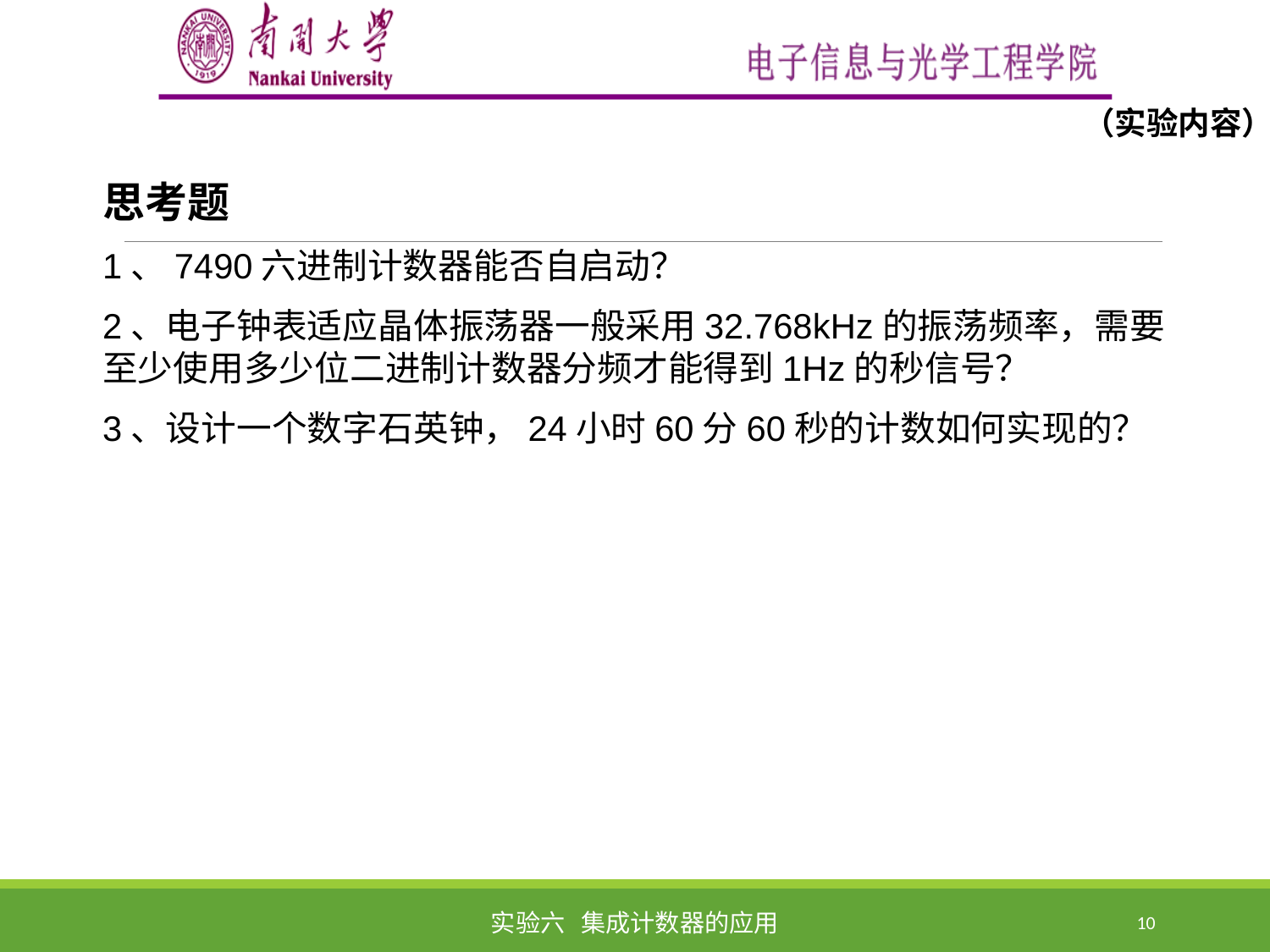

（实验内容）
思考题
1、7490六进制计数器能否自启动？
2、电子钟表适应晶体振荡器一般采用32.768kHz的振荡频率，需要至少使用多少位二进制计数器分频才能得到1Hz的秒信号？
3、设计一个数字石英钟，24小时60分60秒的计数如何实现的？
实验六  集成计数器的应用
10